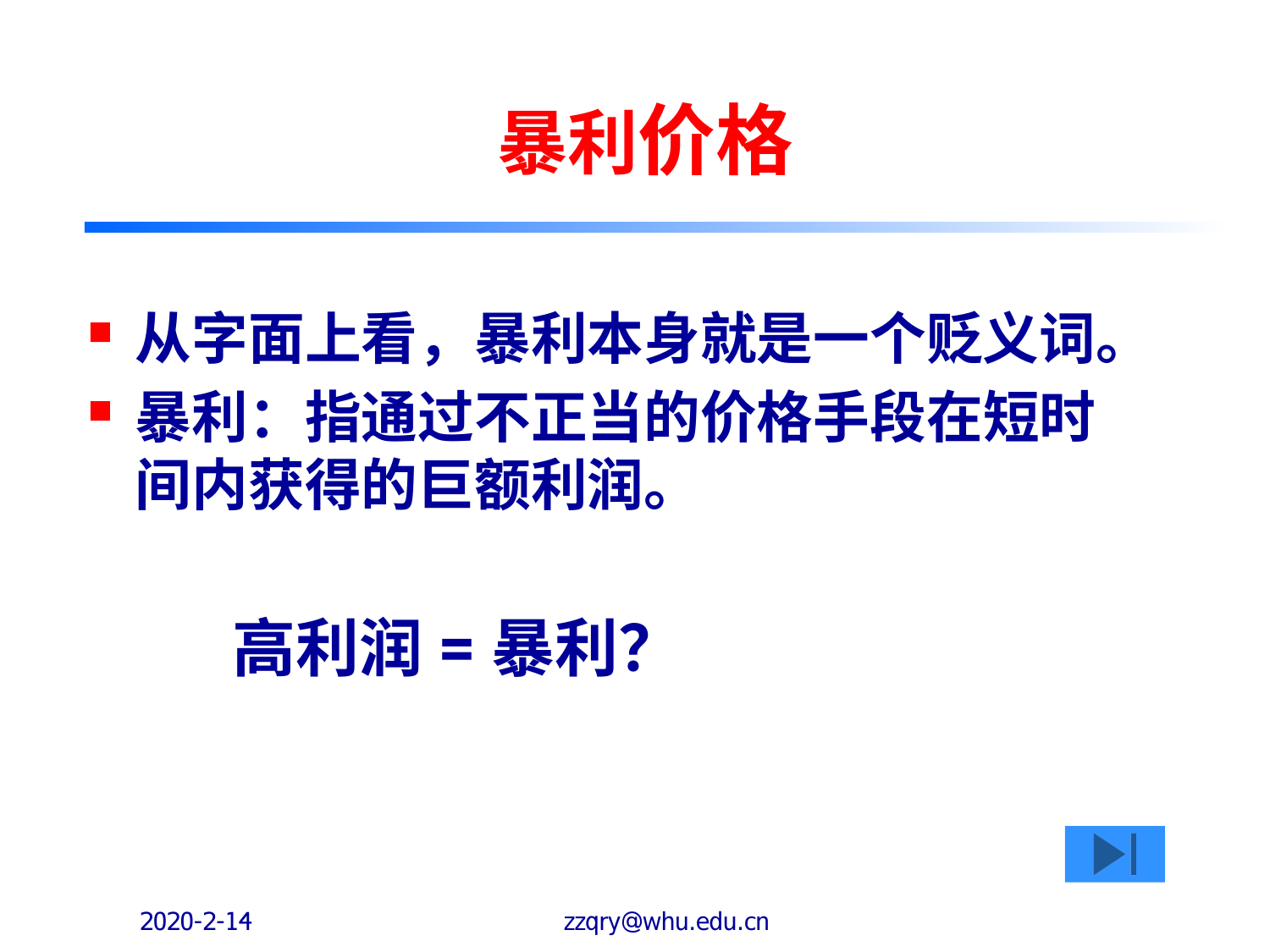

# 暴利价格
从字面上看，暴利本身就是一个贬义词。
暴利：指通过不正当的价格手段在短时间内获得的巨额利润。

         高利润=暴利？

2020-2-14
zzqry@whu.edu.cn